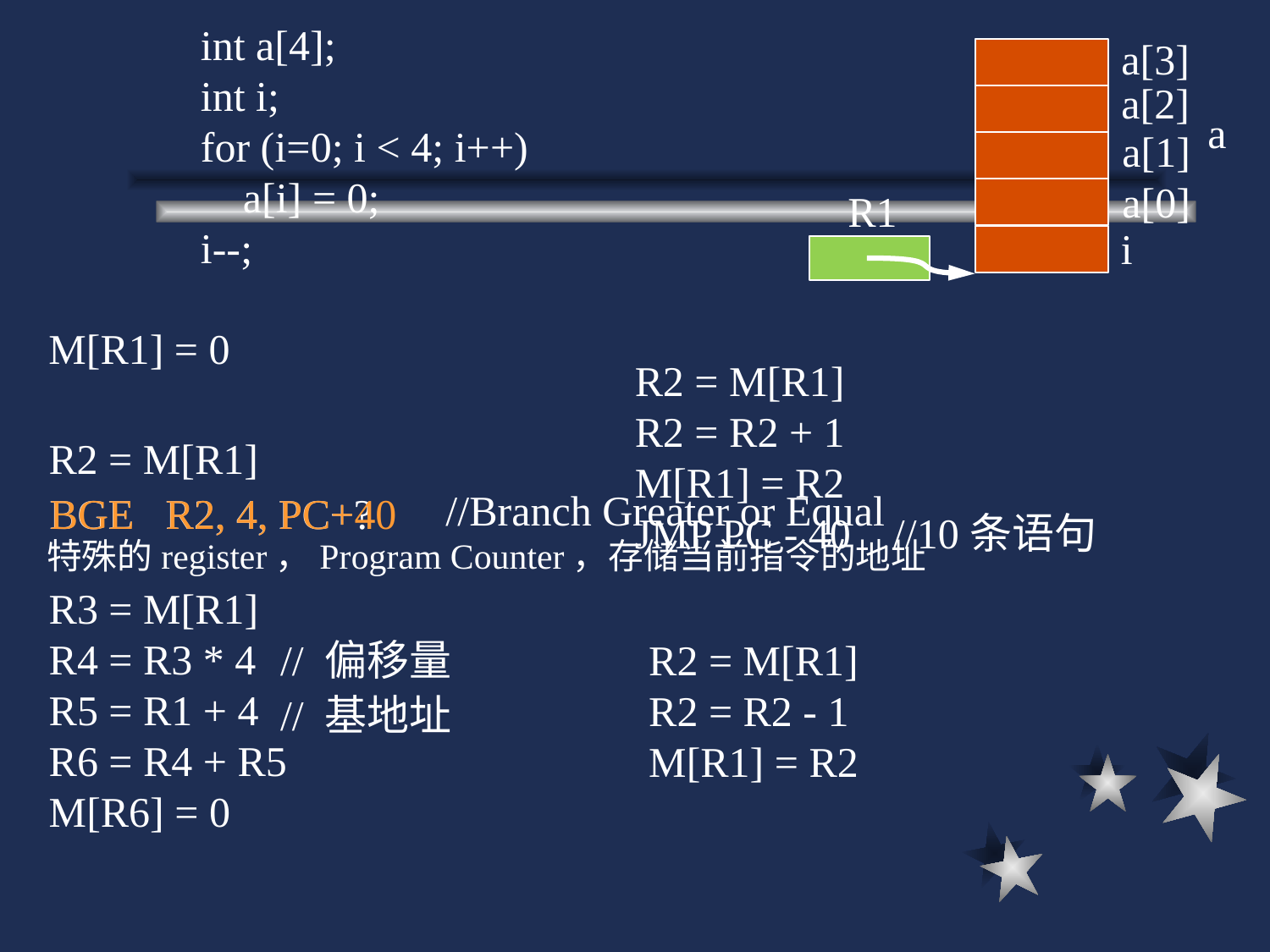

int a[4];
int i;
for (i=0; i < 4; i++)
    a[i] = 0;
i--;
a[3]

a[2]

a
a[1]

a[0]
R1

i

M[R1] = 0
R2 = M[R1]
R2 = R2 + 1
M[R1] = R2
JMP PC - 40    //10条语句
R2 = M[R1]
//Branch Greater or Equal
BGE   R2, 4, PC+?
BGE   R2, 4, PC+40
特殊的register，Program Counter，存储当前指令的地址
R3 = M[R1]
R4 = R3 * 4
R5 = R1 + 4
R6 = R4 + R5
M[R6] = 0
// 偏移量
R2 = M[R1]
R2 = R2 - 1
M[R1] = R2
// 基地址